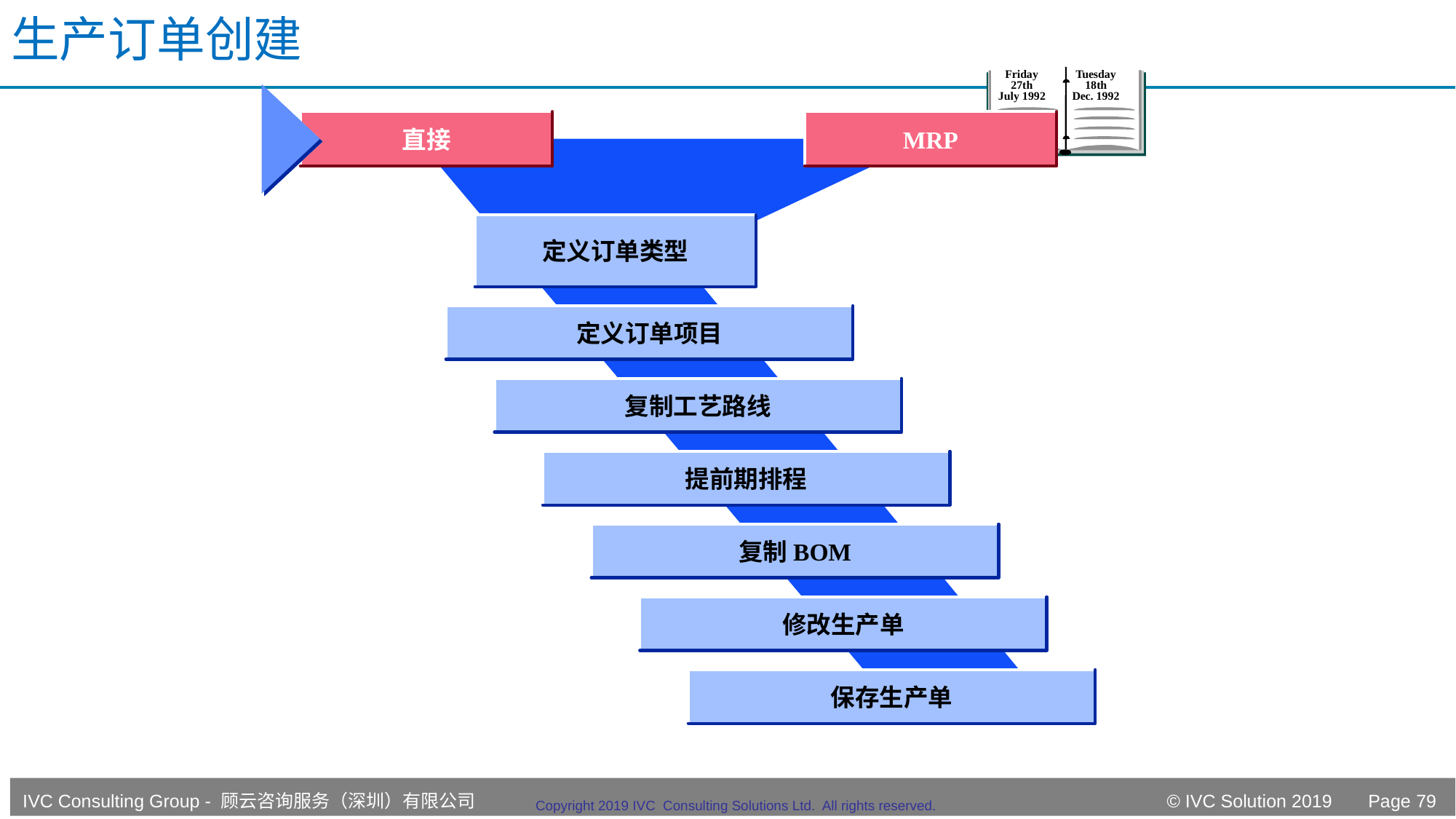

# 生产订单创建

Friday
27th
July 1992
Tuesday
18th
Dec. 1992

直接

MRP

定义订单类型

定义订单项目

复制工艺路线

提前期排程

复制BOM

修改生产单

保存生产单